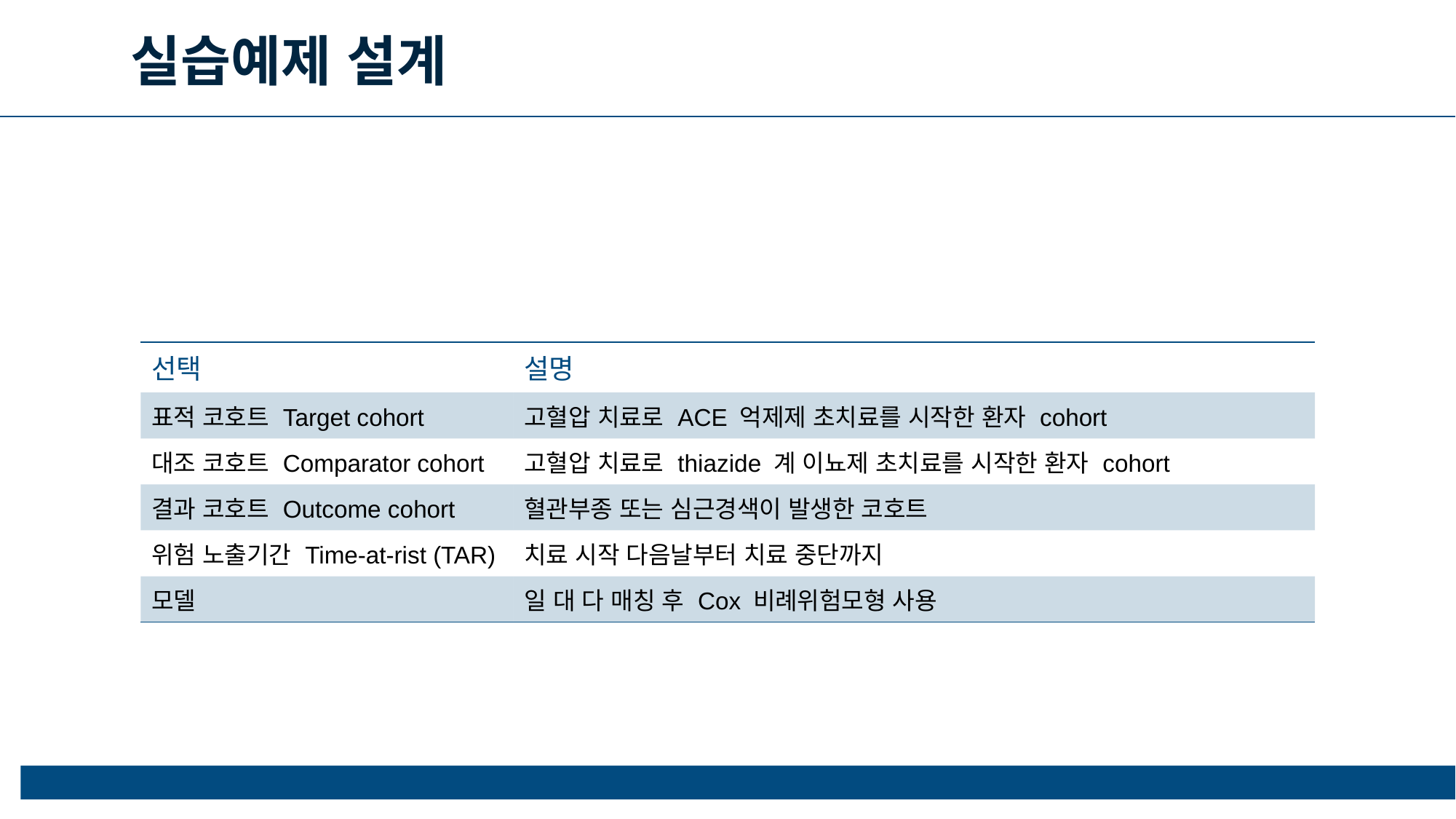

실습예제 설계
| 선택 | 설명 |
| --- | --- |
| 표적 코호트 Target cohort | 고혈압 치료로 ACE 억제제 초치료를 시작한 환자 cohort |
| 대조 코호트 Comparator cohort | 고혈압 치료로 thiazide 계 이뇨제 초치료를 시작한 환자 cohort |
| 결과 코호트 Outcome cohort | 혈관부종 또는 심근경색이 발생한 코호트 |
| 위험 노출기간 Time-at-rist (TAR) | 치료 시작 다음날부터 치료 중단까지 |
| 모델 | 일 대 다 매칭 후 Cox 비례위험모형 사용 |
5